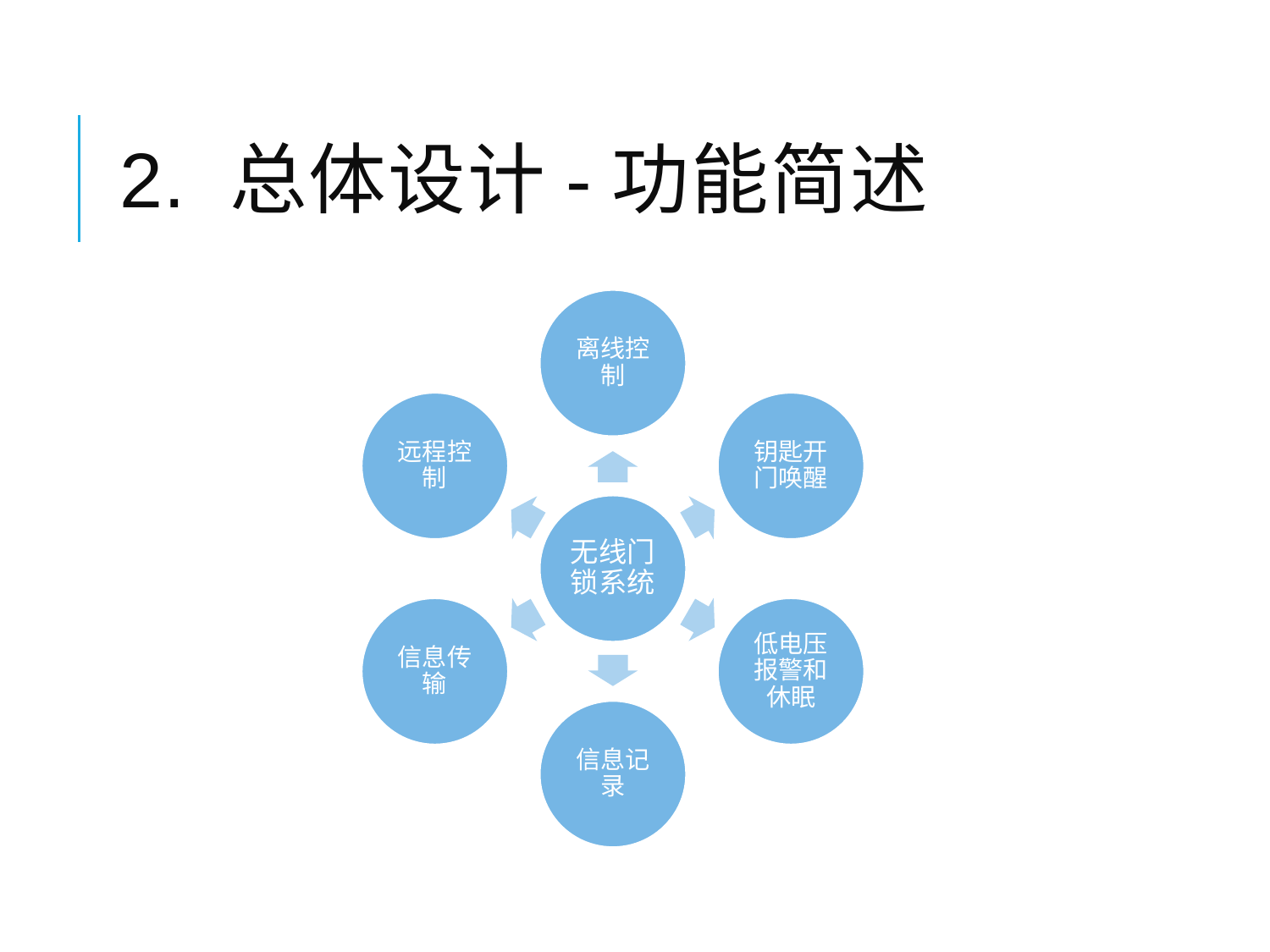

# 2. 总体设计-功能简述
无线门锁系统

离线控制

钥匙开门唤醒

低电压报警和休眠

信息记录

信息传输

远程控制